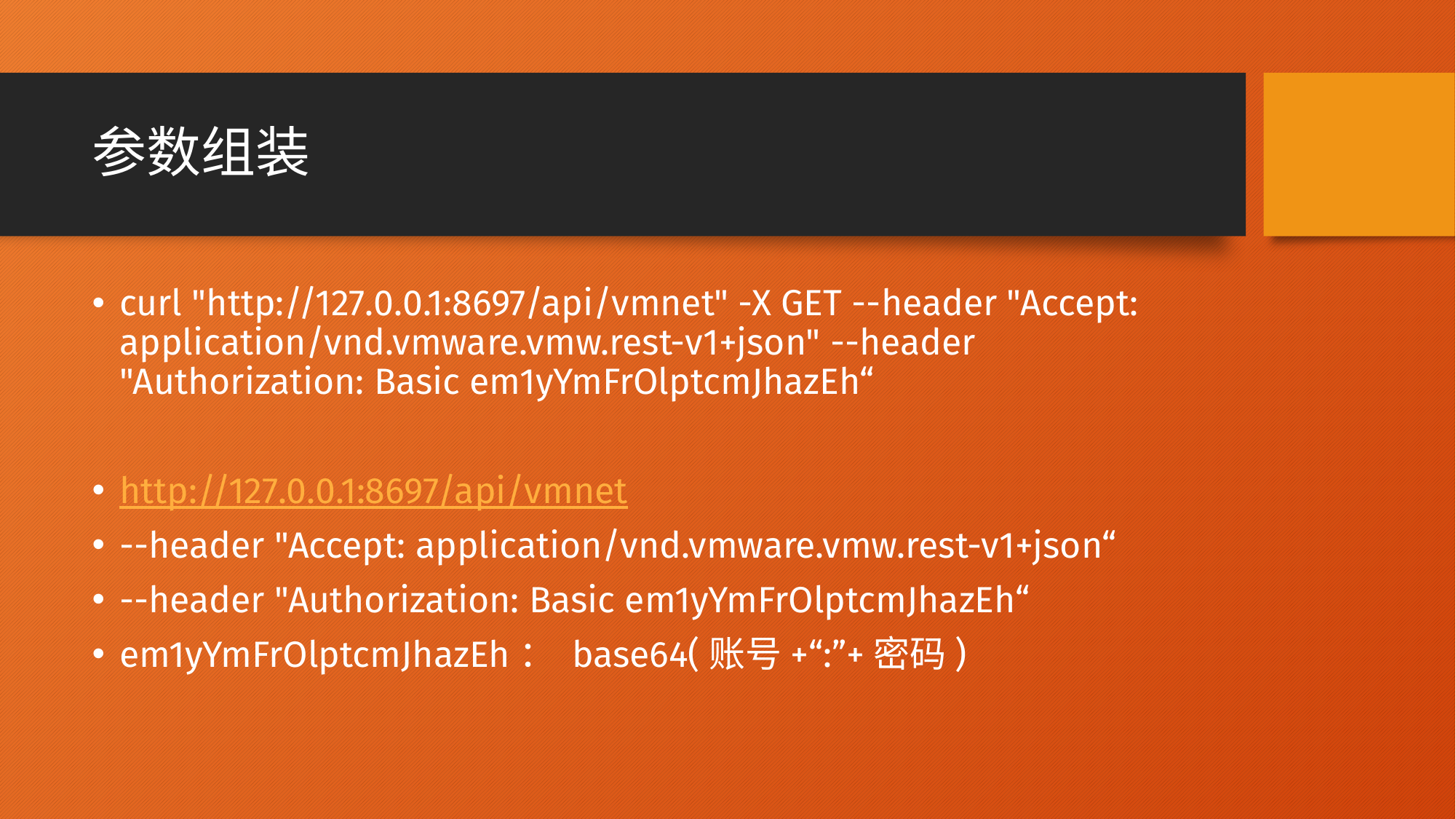

# 参数组装
curl "http://127.0.0.1:8697/api/vmnet" -X GET --header "Accept: application/vnd.vmware.vmw.rest-v1+json" --header "Authorization: Basic em1yYmFrOlptcmJhazEh“

http://127.0.0.1:8697/api/vmnet
--header "Accept: application/vnd.vmware.vmw.rest-v1+json“
--header "Authorization: Basic em1yYmFrOlptcmJhazEh“
em1yYmFrOlptcmJhazEh： base64(账号+“:”+密码)